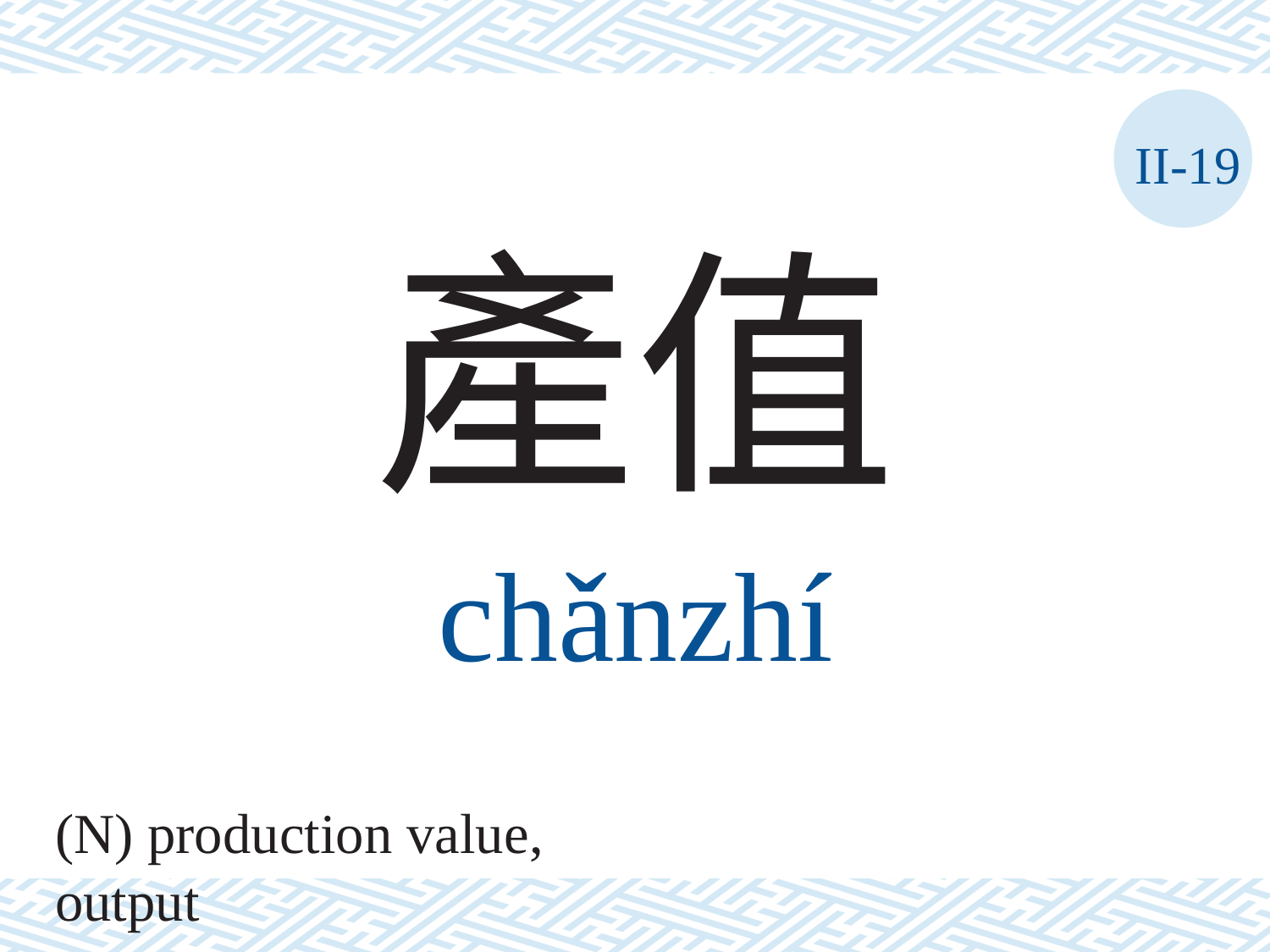

II-19
產值
chǎnzhí
(N) production value, output